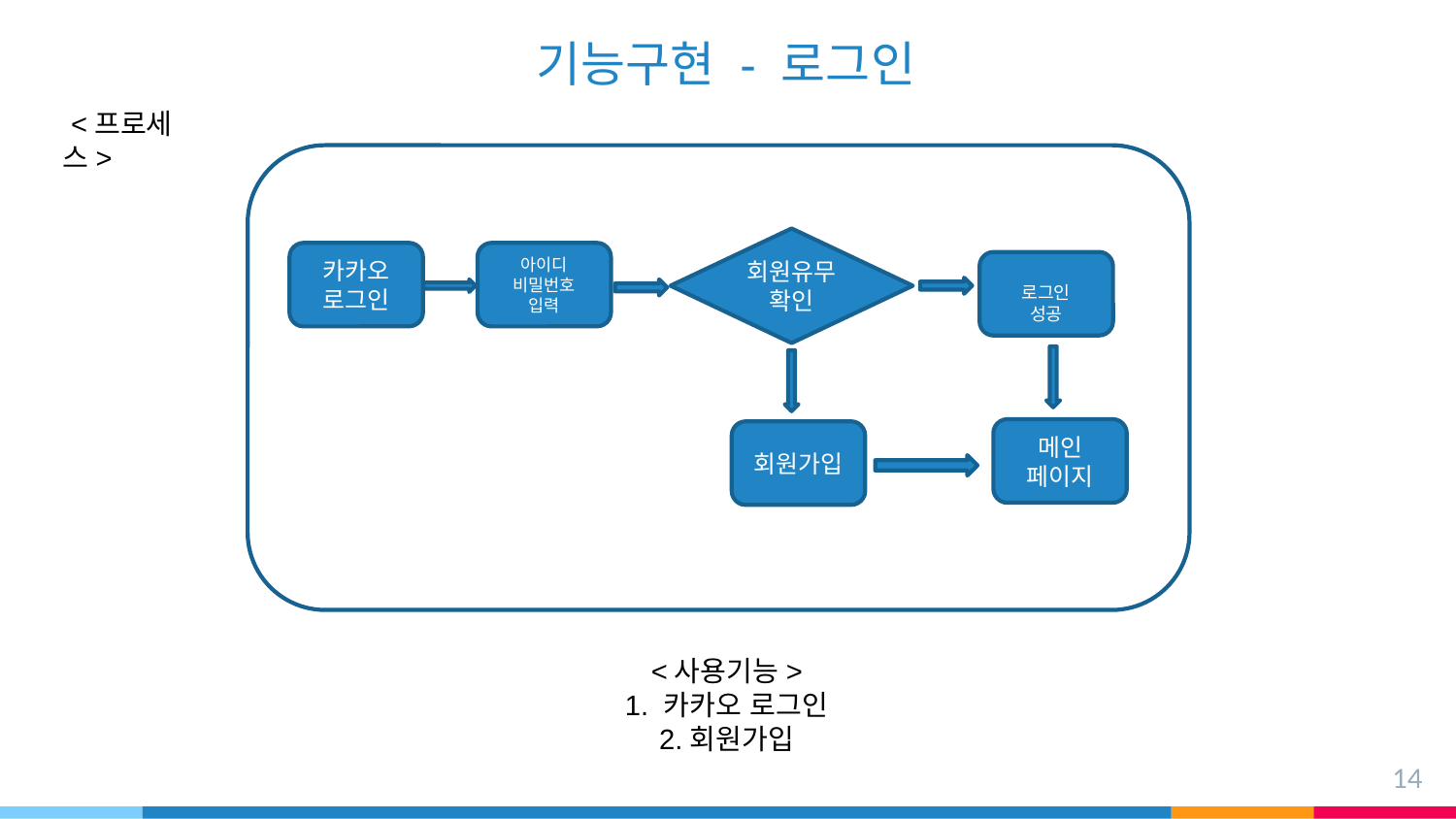

기능구현 - 로그인
 <프로세스>

회원유무확인
카카오 로그인
아이디 비밀번호 입력

로그인
성공

메인
페이지
회원가입

<사용기능>
1. 카카오 로그인
2.회원가입
14